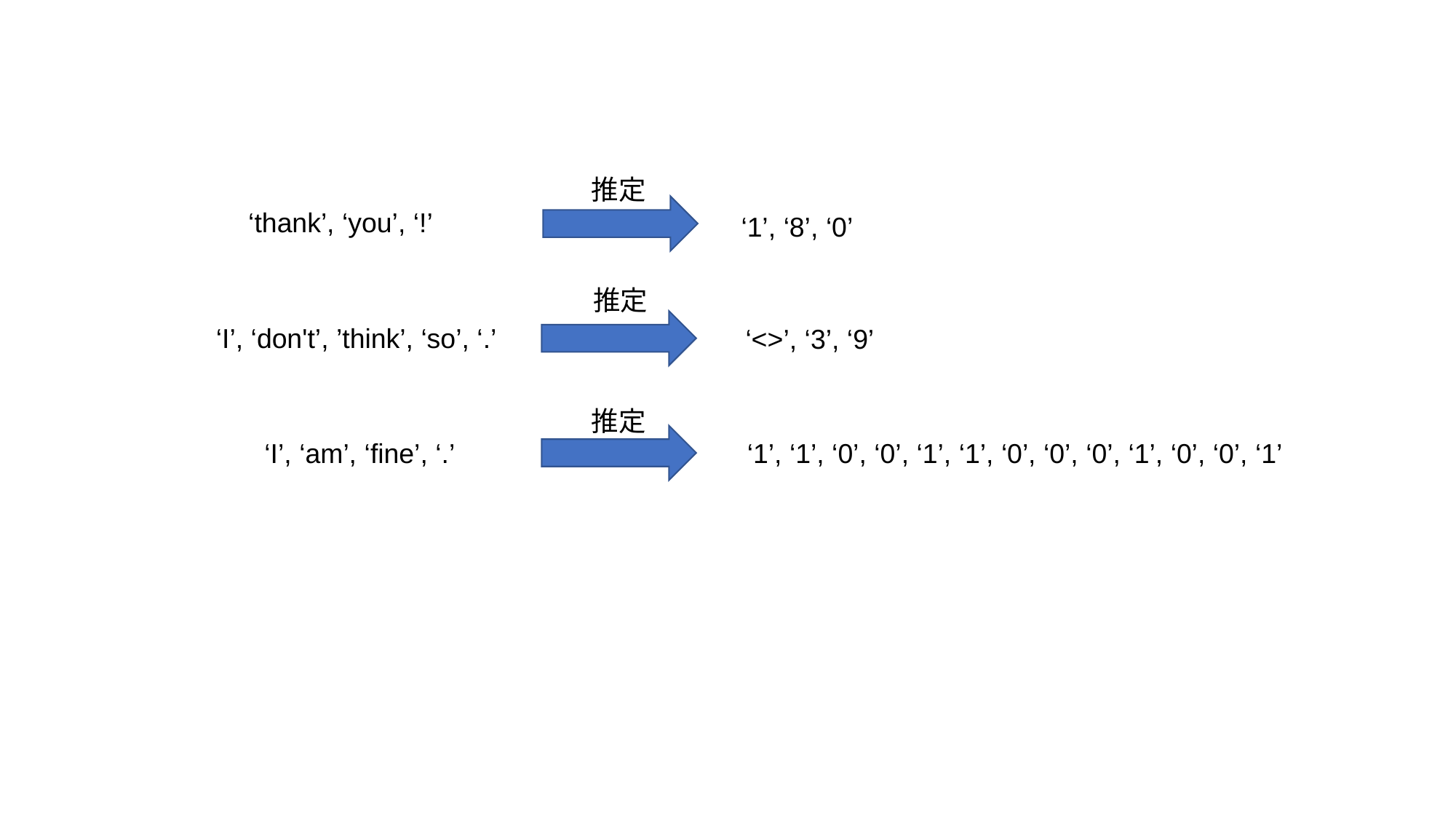

推定

 ‘thank’, ‘you’, ‘!’
‘1’, ‘8’, ‘0’
推定

‘I’, ‘don't’, ’think’, ‘so’, ‘.’
‘<>’, ‘3’, ‘9’
推定

‘I’, ‘am’, ‘fine’, ‘.’
‘1’, ‘1’, ‘0’, ‘0’, ‘1’, ‘1’, ‘0’, ‘0’, ‘0’, ‘1’, ‘0’, ‘0’, ‘1’